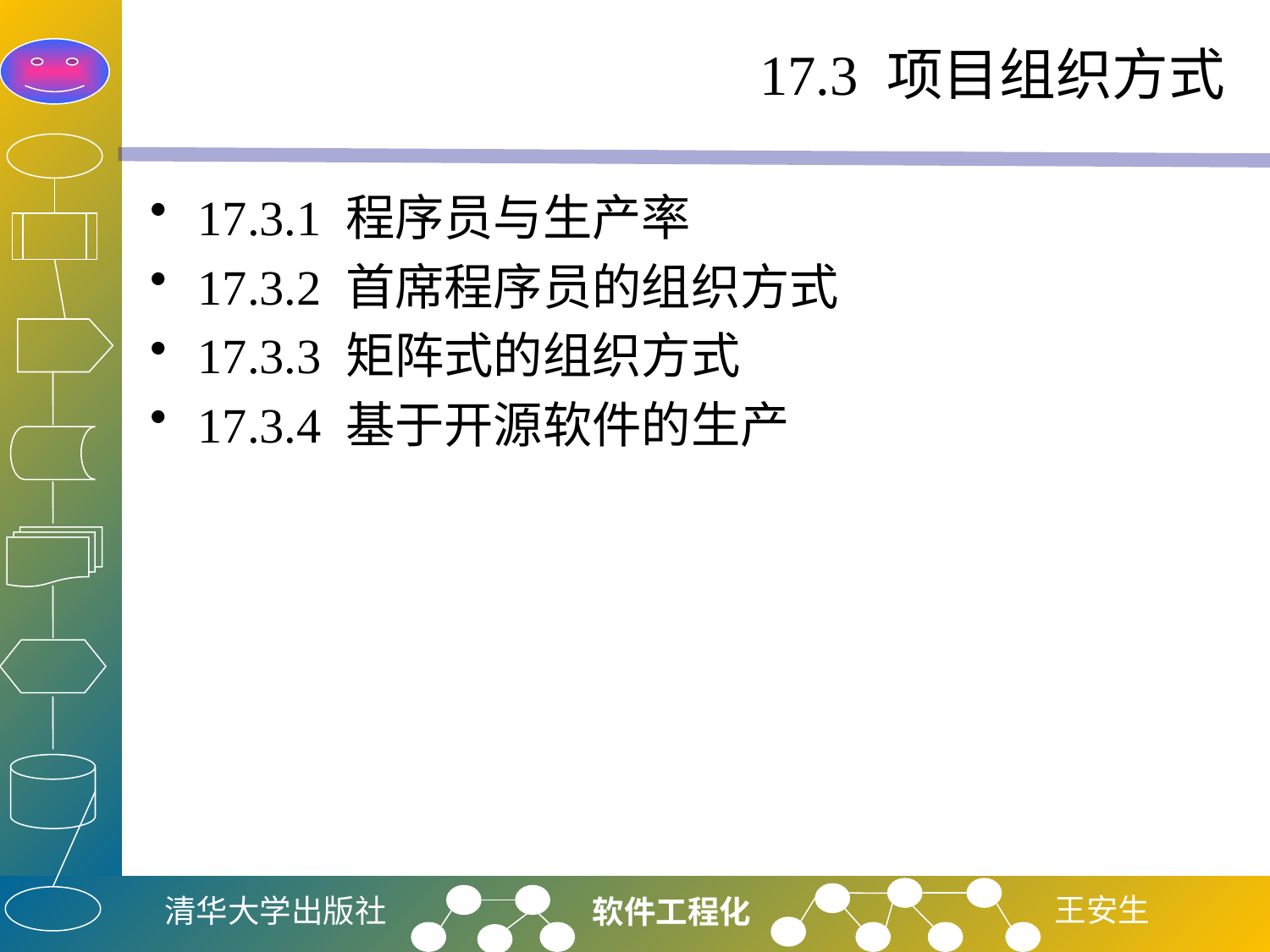

# 17.3 项目组织方式
17.3.1 程序员与生产率
17.3.2 首席程序员的组织方式
17.3.3 矩阵式的组织方式
17.3.4 基于开源软件的生产